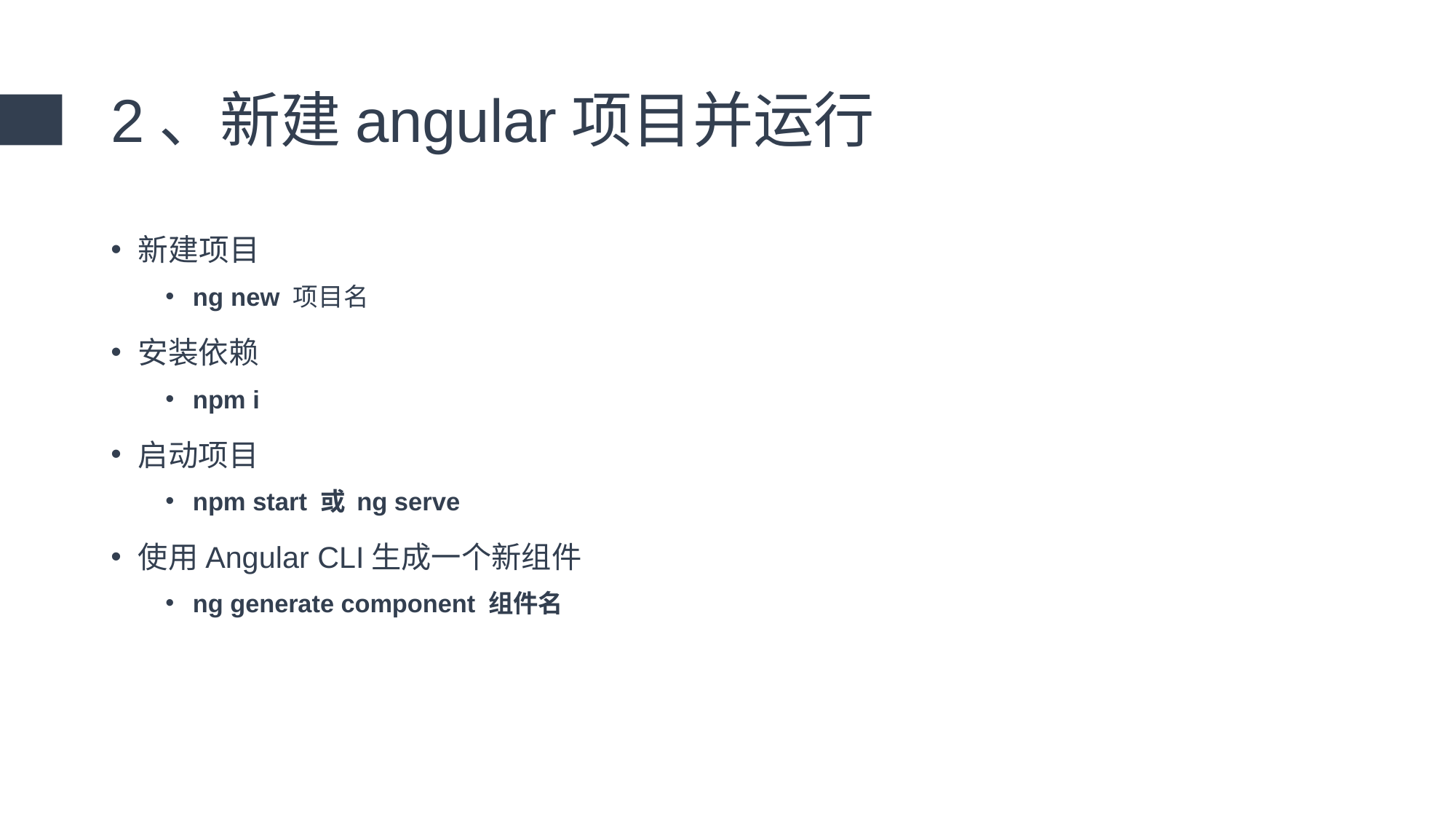

# 2、新建angular项目并运行
新建项目
ng new 项目名
安装依赖
npm i
启动项目
npm start 或 ng serve
使用Angular CLI生成一个新组件
ng generate component 组件名